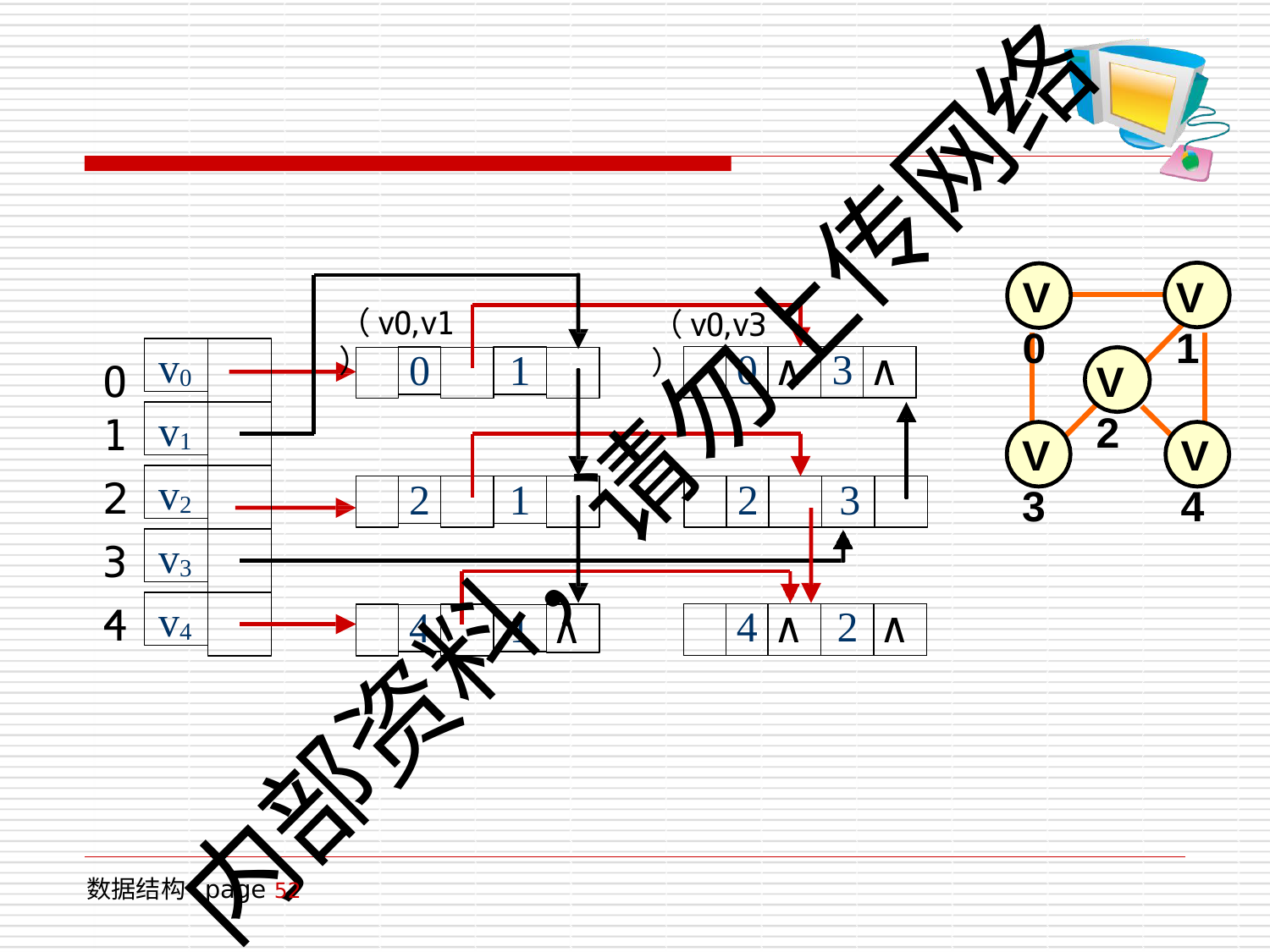

V0
V1

（v0,v1）
（v0,v3）

v0

|  | 0 | ∧ | 3 | ∧ |
| --- | --- | --- | --- | --- |

0

1

V2
0
1
2
3
4

v1

V3
V4
内部资料，请勿上传网络

v2

2	3

2

1

v3

v4

|  | 4 | ∧ | 2 | ∧ |
| --- | --- | --- | --- | --- |

4

1
∧

数据结构 page 52